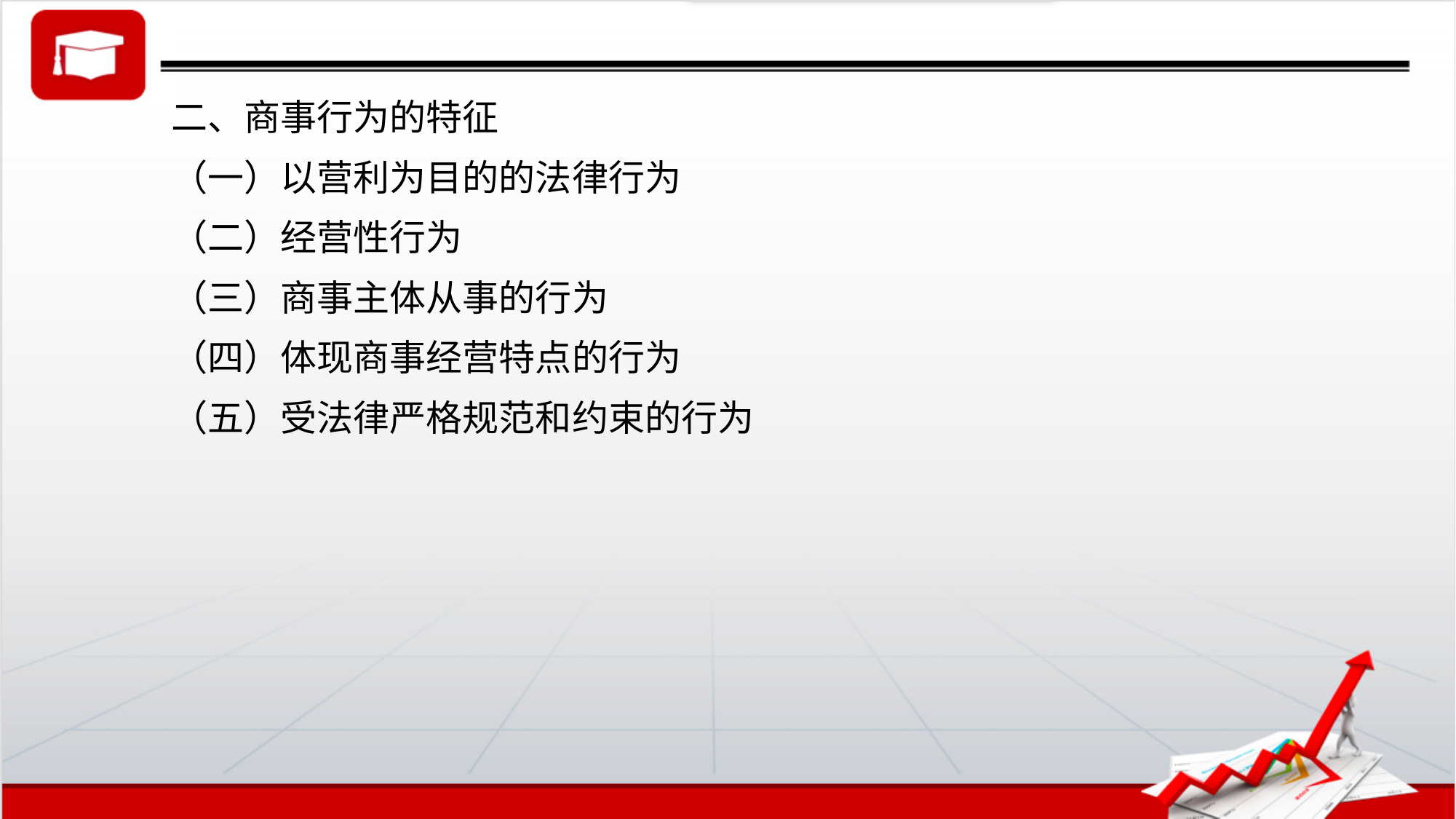

二、商事行为的特征
（一）以营利为目的的法律行为
（二）经营性行为
（三）商事主体从事的行为
（四）体现商事经营特点的行为
（五）受法律严格规范和约束的行为